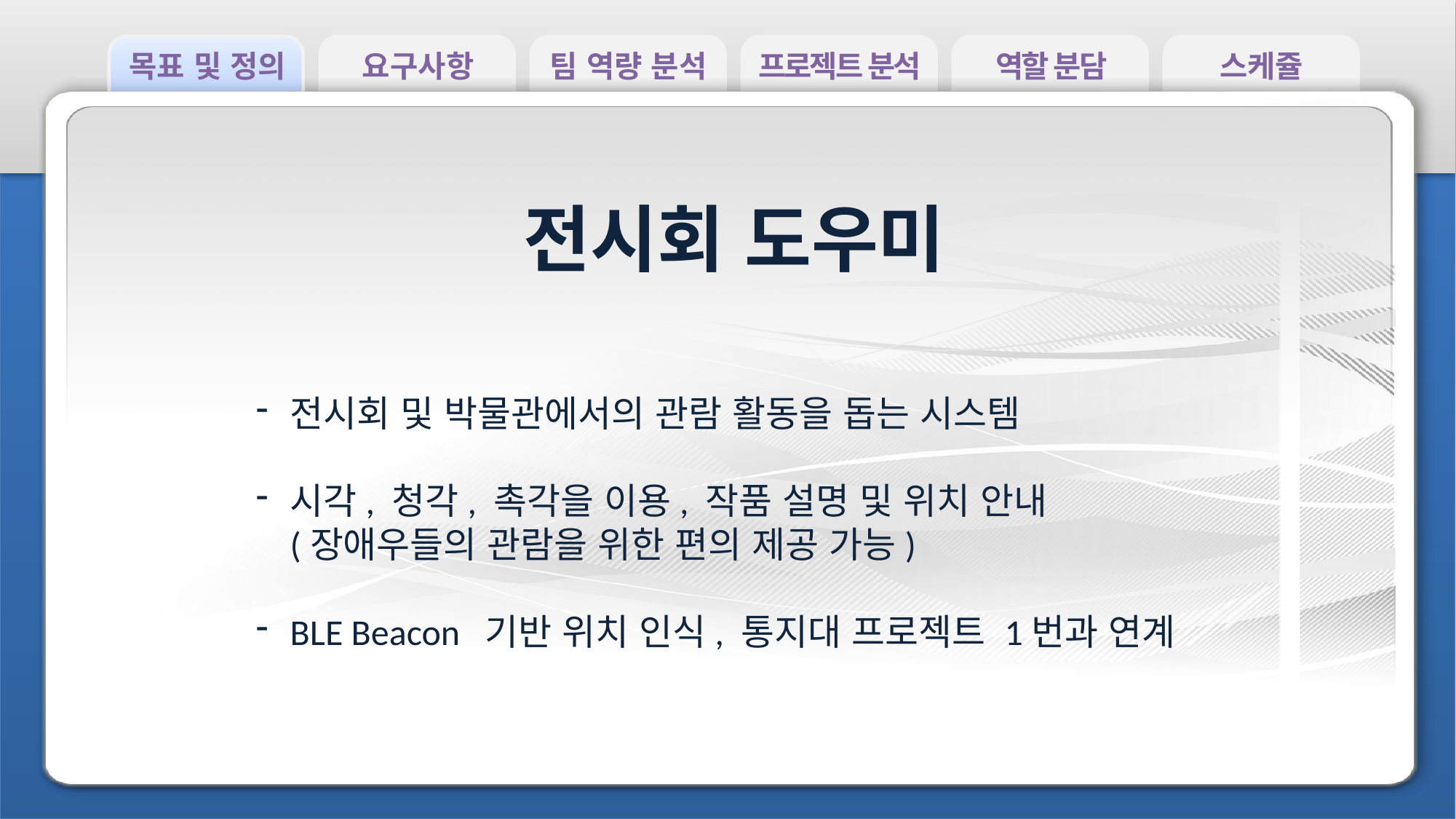

목표 및 정의
요구사항
팀 역량 분석
프로젝트 분석
역할 분담
스케쥴
전시회 도우미
전시회 및 박물관에서의 관람 활동을 돕는 시스템

시각, 청각, 촉각을 이용, 작품 설명 및 위치 안내
(장애우들의 관람을 위한 편의 제공 가능)

BLE Beacon  기반 위치 인식, 통지대 프로젝트 1번과 연계